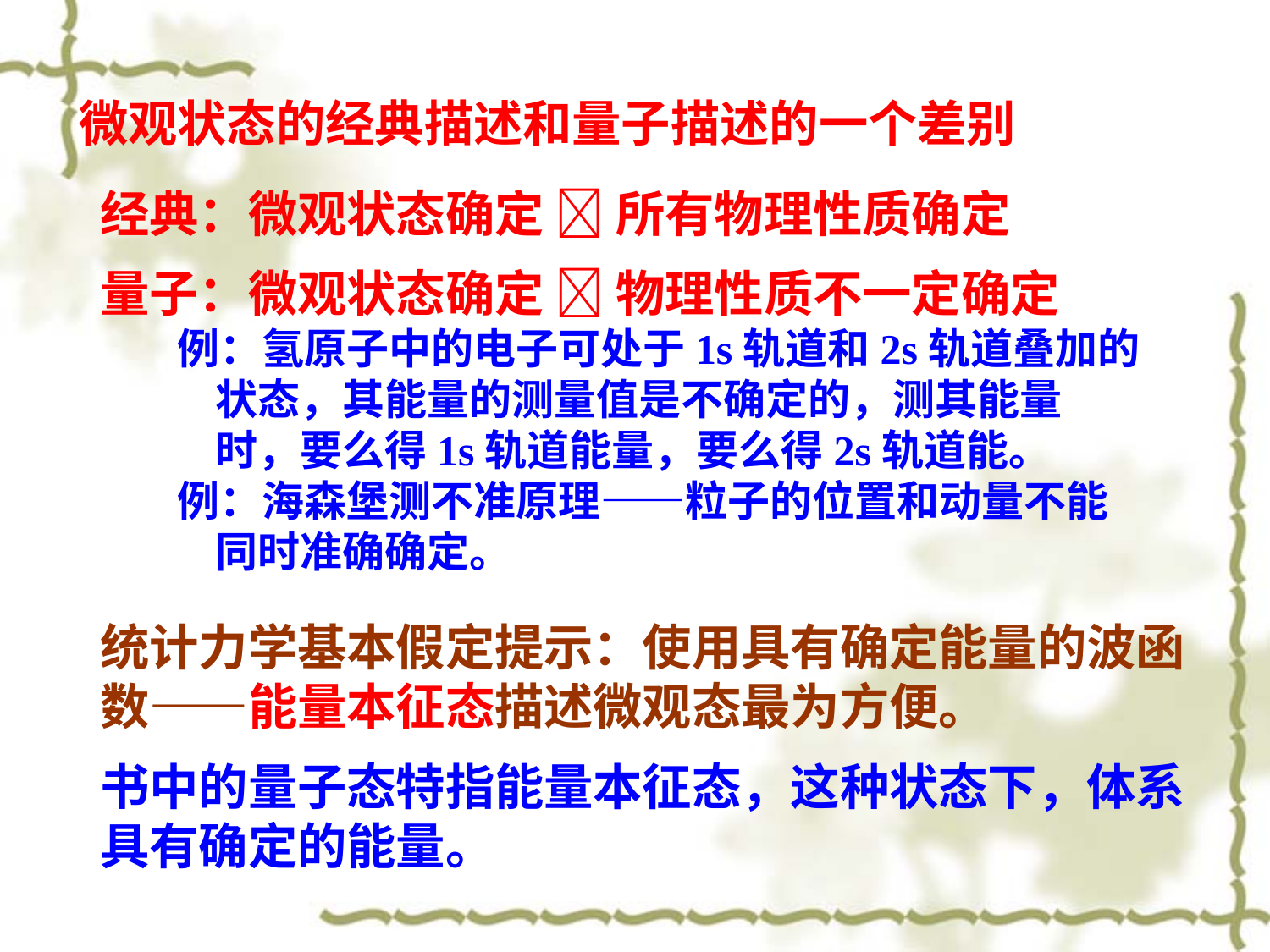

微观状态的经典描述和量子描述的一个差别
经典：微观状态确定 → 所有物理性质确定
量子：微观状态确定 → 物理性质不一定确定
       例：氢原子中的电子可处于1s轨道和2s轨道叠加的
           状态，其能量的测量值是不确定的，测其能量
           时，要么得1s轨道能量，要么得2s轨道能。
       例：海森堡测不准原理——粒子的位置和动量不能
           同时准确确定。
统计力学基本假定提示：使用具有确定能量的波函数——能量本征态描述微观态最为方便。
书中的量子态特指能量本征态，这种状态下，体系具有确定的能量。